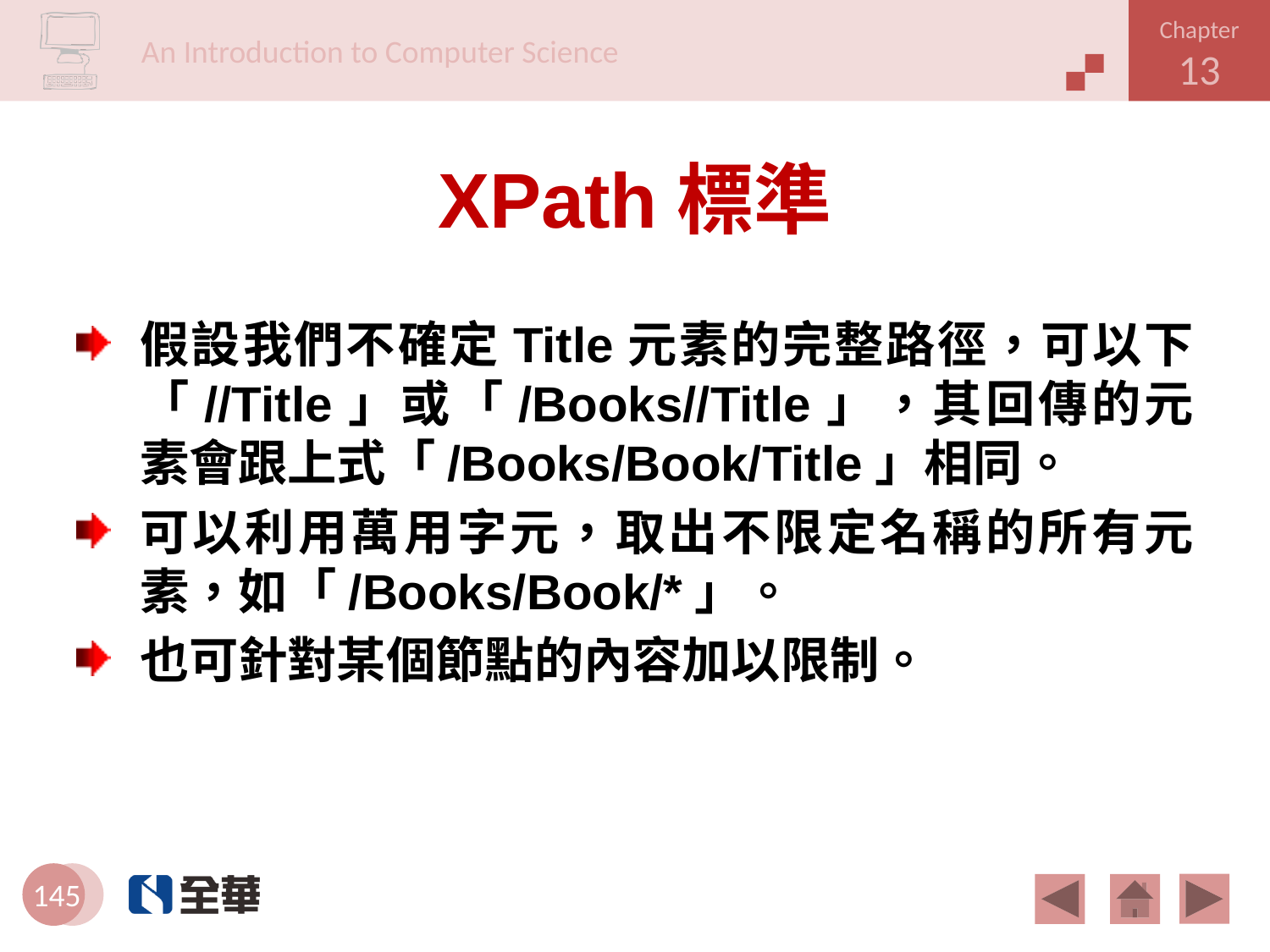

# XPath標準
假設我們不確定Title元素的完整路徑，可以下「//Title」或「/Books//Title」，其回傳的元素會跟上式「/Books/Book/Title」相同。
可以利用萬用字元，取出不限定名稱的所有元素，如「/Books/Book/*」。
也可針對某個節點的內容加以限制。